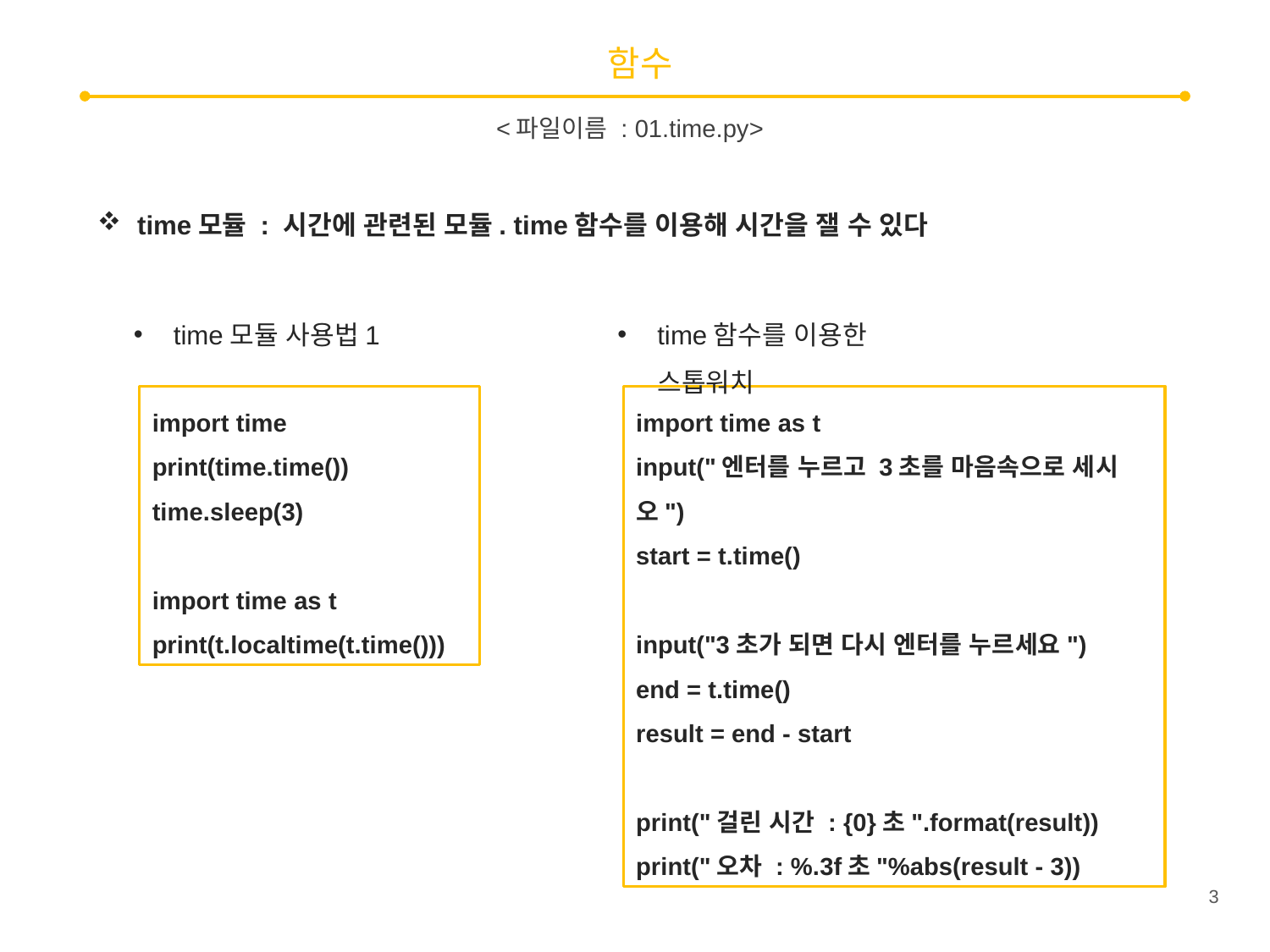

# 함수
<파일이름 : 01.time.py>
time모듈 : 시간에 관련된 모듈. time함수를 이용해 시간을 잴 수 있다
time모듈 사용법1
time함수를 이용한 스톱워치
import time
print(time.time())
time.sleep(3)

import time as t
print(t.localtime(t.time()))
import time as t
input("엔터를 누르고 3초를 마음속으로 세시오")
start = t.time()

input("3초가 되면 다시 엔터를 누르세요")
end = t.time()
result = end - start

print("걸린 시간 : {0}초".format(result))
print("오차 : %.3f초"%abs(result - 3))